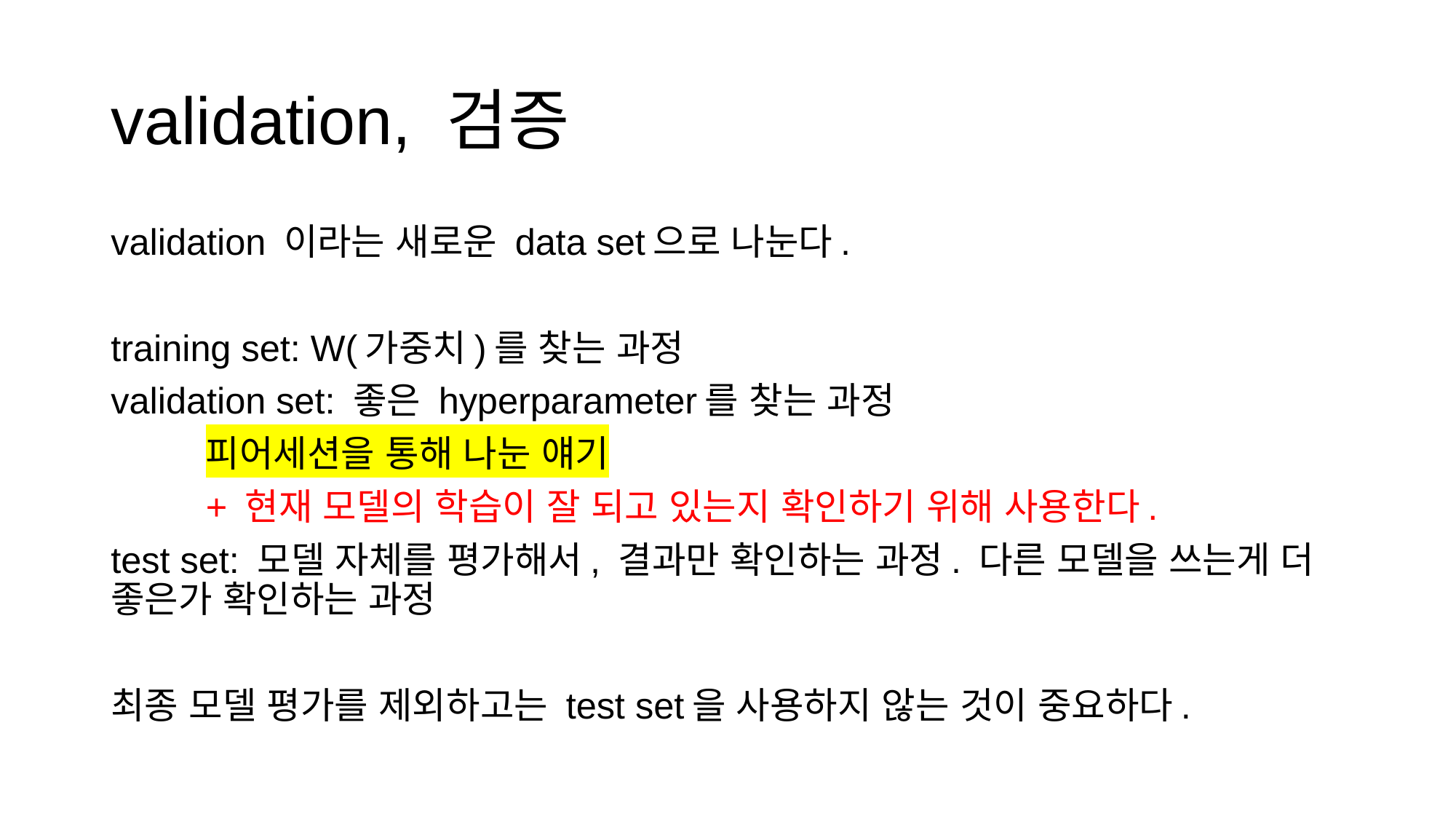

# validation, 검증
validation 이라는 새로운 data set으로 나눈다.

training set: W(가중치)를 찾는 과정
validation set: 좋은 hyperparameter를 찾는 과정
	피어세션을 통해 나눈 얘기
	+ 현재 모델의 학습이 잘 되고 있는지 확인하기 위해 사용한다.
test set: 모델 자체를 평가해서, 결과만 확인하는 과정. 다른 모델을 쓰는게 더 좋은가 확인하는 과정

최종 모델 평가를 제외하고는 test set을 사용하지 않는 것이 중요하다.